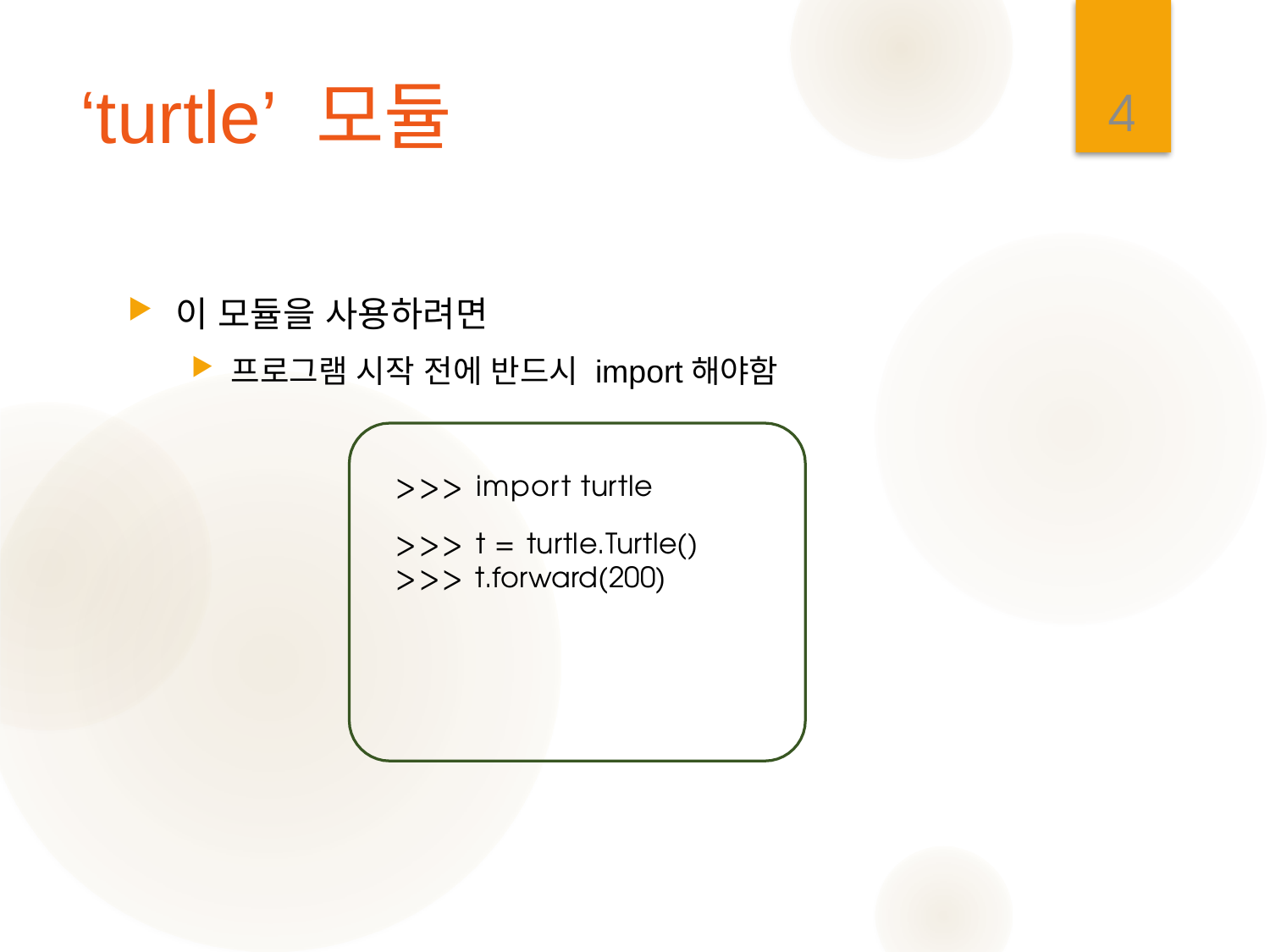

4
# ‘turtle’ 모듈
이 모듈을 사용하려면
프로그램 시작 전에 반드시 import해야함

>>> import turtle

>>> t = turtle.Turtle()
>>> t.forward(200)